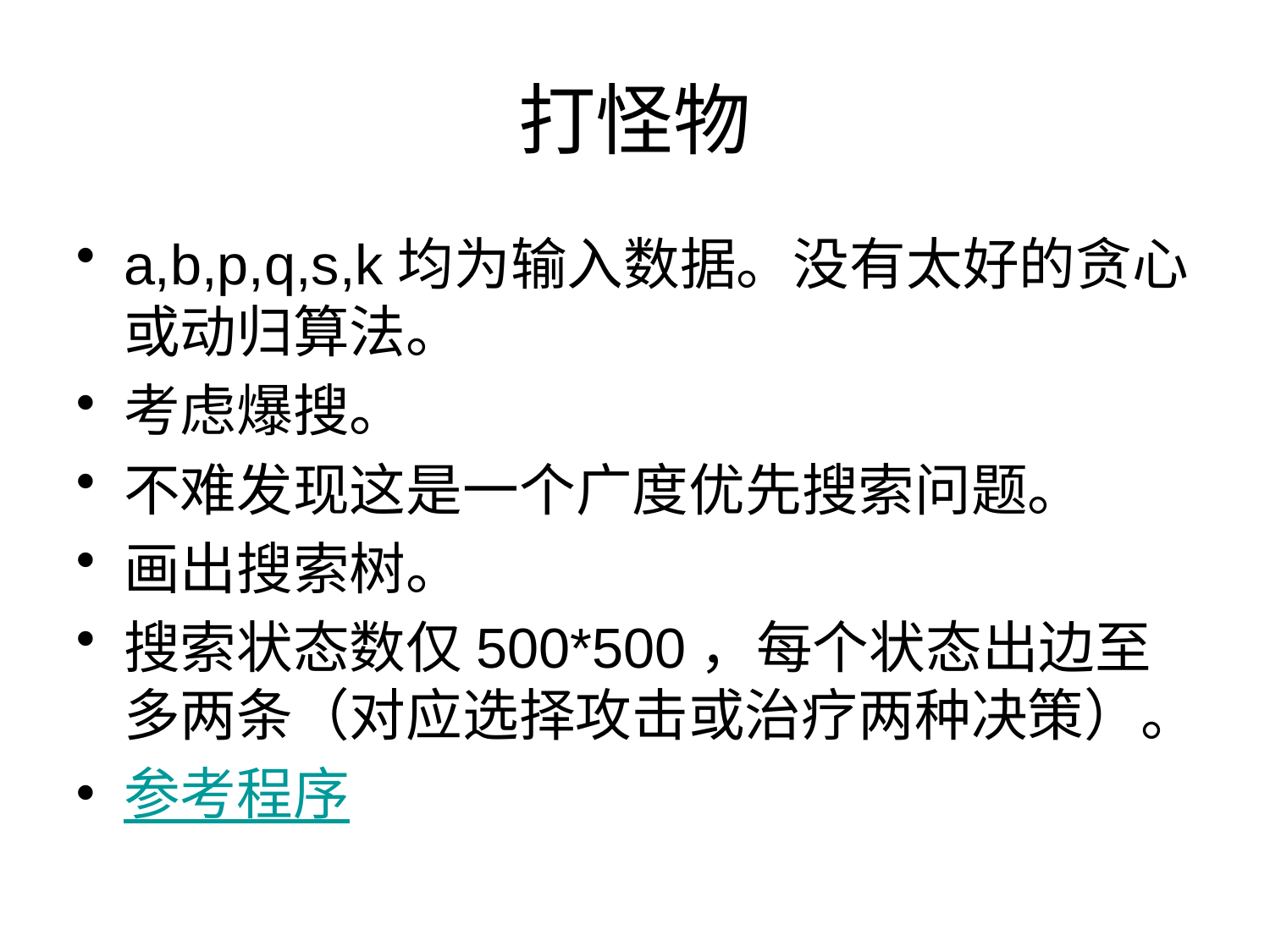

# 打怪物
a,b,p,q,s,k均为输入数据。没有太好的贪心或动归算法。
考虑爆搜。
不难发现这是一个广度优先搜索问题。
画出搜索树。
搜索状态数仅500*500，每个状态出边至多两条（对应选择攻击或治疗两种决策）。
参考程序